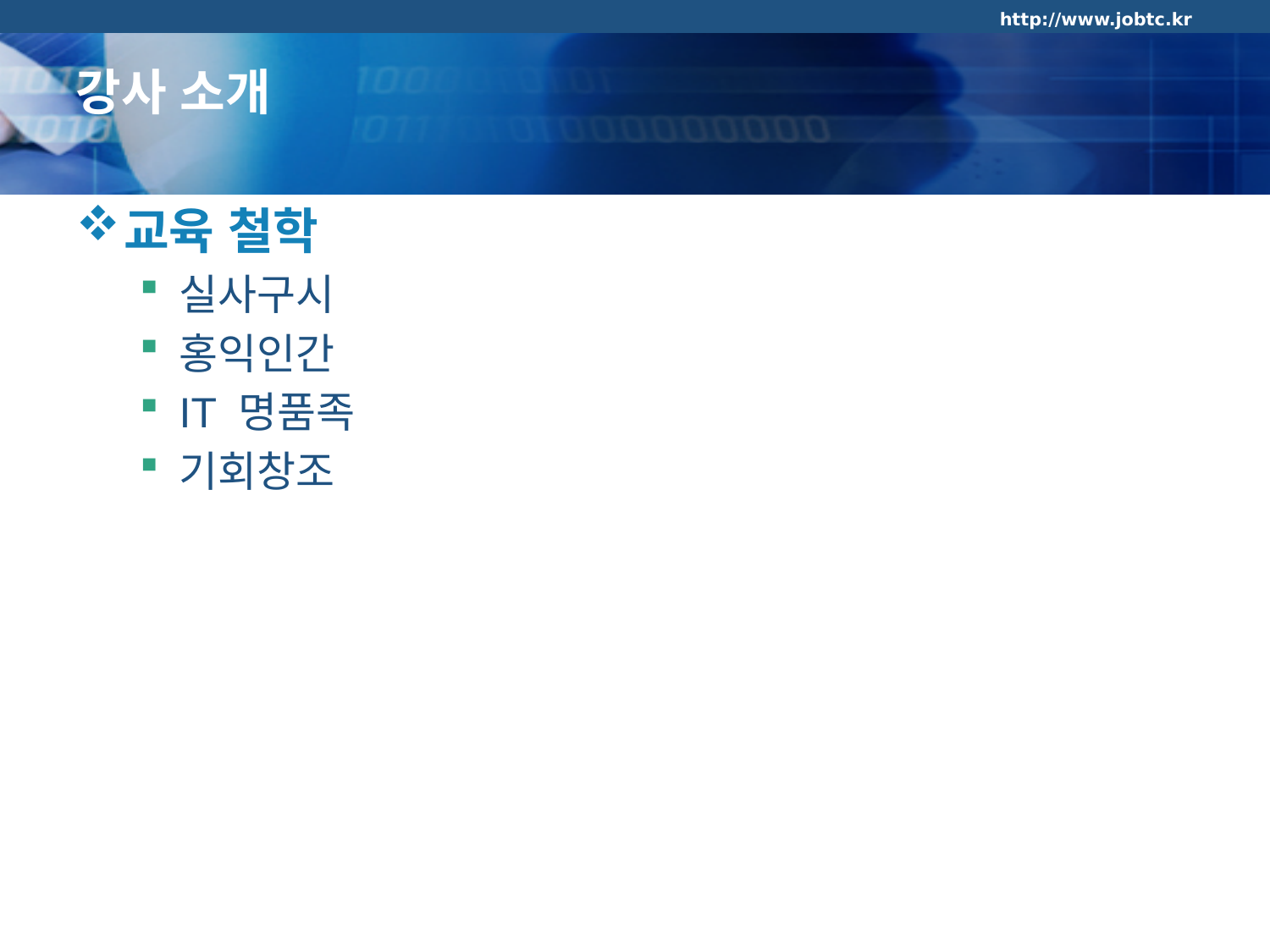

강사 소개
교육 철학
실사구시
홍익인간
IT 명품족
기회창조